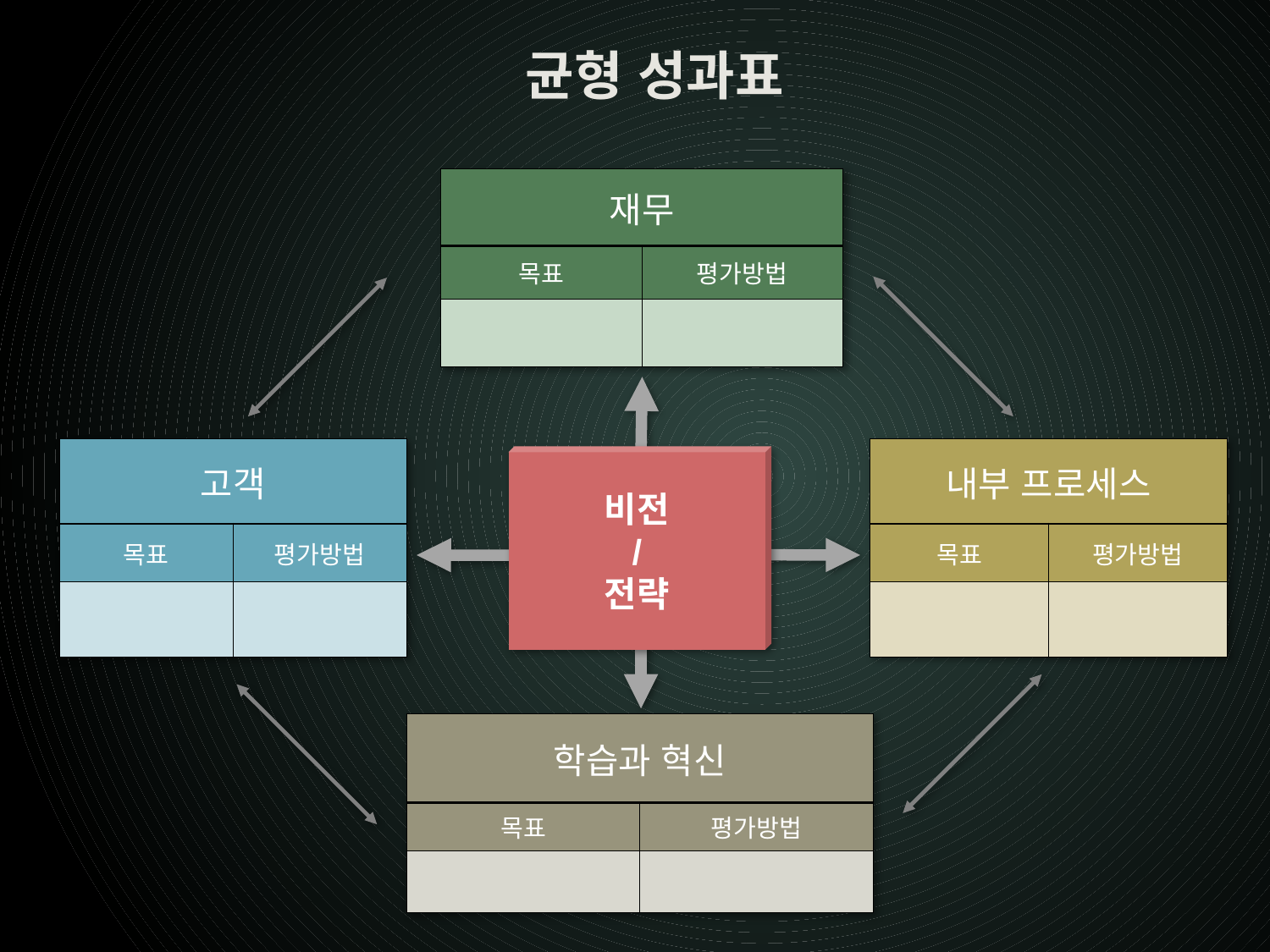

균형 성과표
| 재무 |  |
| --- | --- |
| 목표 | 평가방법 |
|  |  |
| 고객 |  |
| --- | --- |
| 목표 | 평가방법 |
|  |  |
| 내부 프로세스 |  |
| --- | --- |
| 목표 | 평가방법 |
|  |  |
비전
/
전략
| 학습과 혁신 |  |
| --- | --- |
| 목표 | 평가방법 |
|  |  |